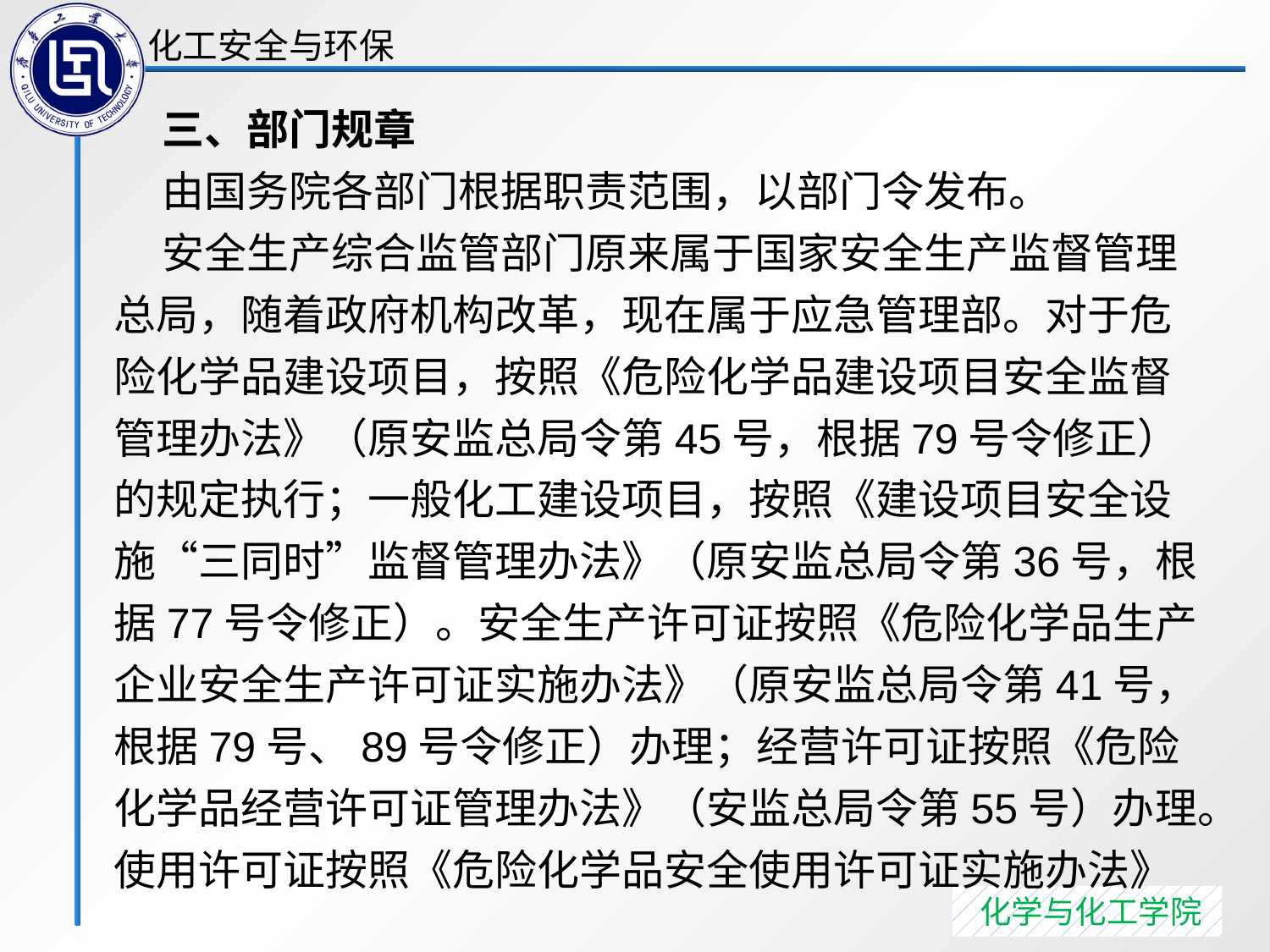

三、部门规章
    由国务院各部门根据职责范围，以部门令发布。
    安全生产综合监管部门原来属于国家安全生产监督管理总局，随着政府机构改革，现在属于应急管理部。对于危险化学品建设项目，按照《危险化学品建设项目安全监督管理办法》（原安监总局令第45号，根据79号令修正）的规定执行；一般化工建设项目，按照《建设项目安全设施“三同时”监督管理办法》（原安监总局令第36号，根据77号令修正）。安全生产许可证按照《危险化学品生产企业安全生产许可证实施办法》（原安监总局令第41号，根据79号、89号令修正）办理；经营许可证按照《危险化学品经营许可证管理办法》（安监总局令第55号）办理。使用许可证按照《危险化学品安全使用许可证实施办法》